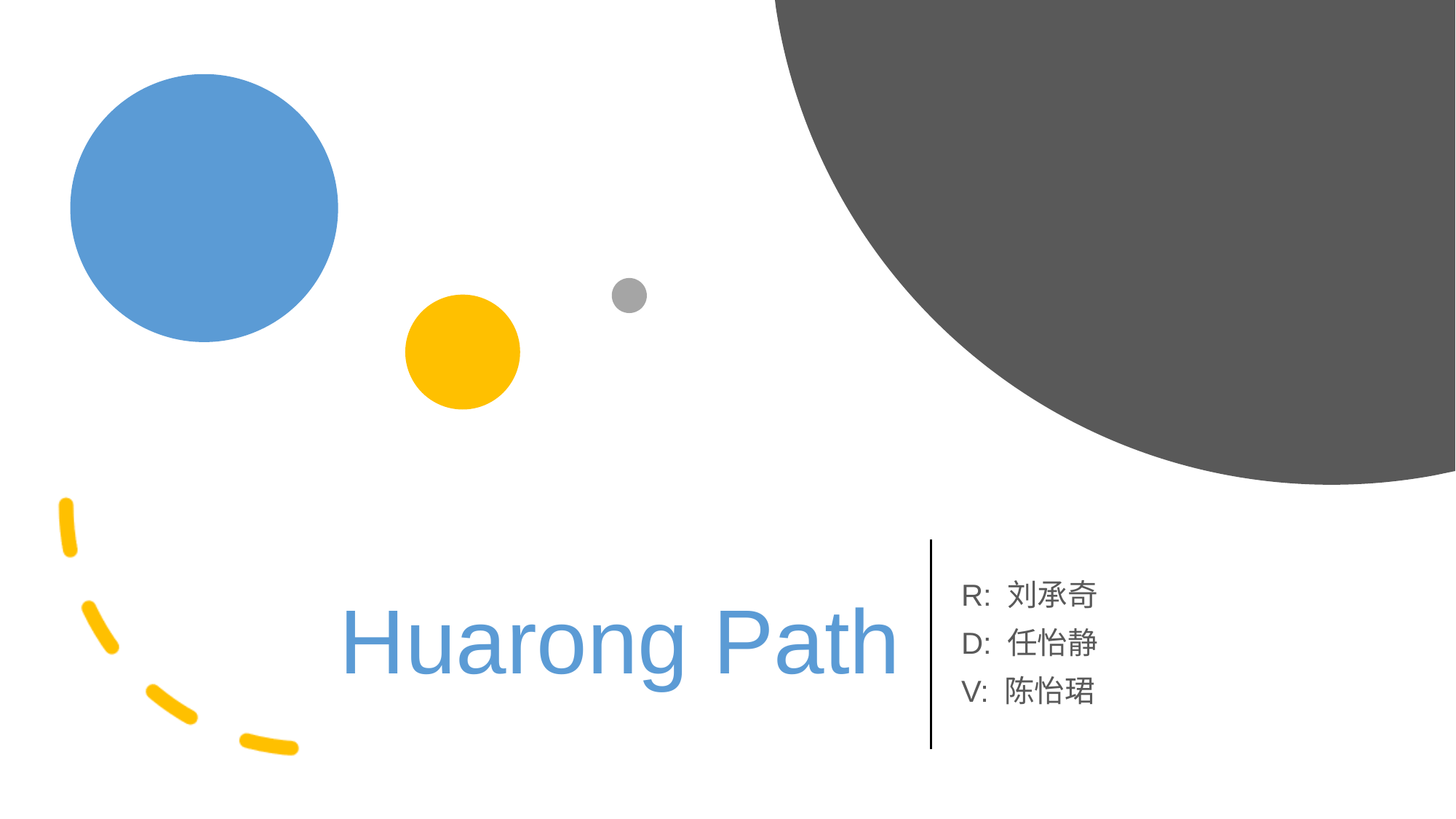

# Huarong Path
R: 刘承奇
D: 任怡静
V: 陈怡珺